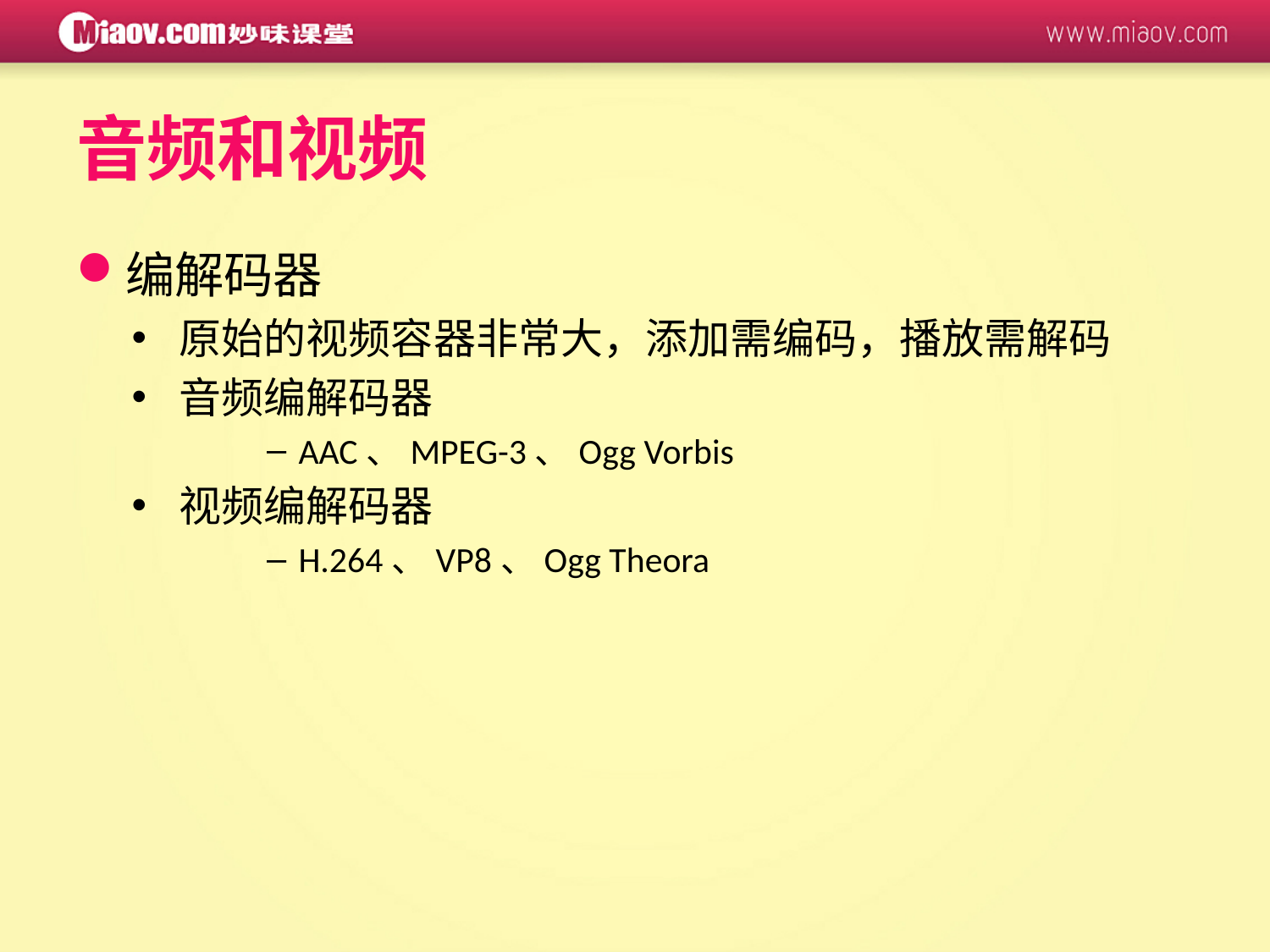

音频和视频
编解码器
原始的视频容器非常大，添加需编码，播放需解码
音频编解码器
AAC、MPEG-3、Ogg Vorbis
视频编解码器
H.264、VP8、Ogg Theora